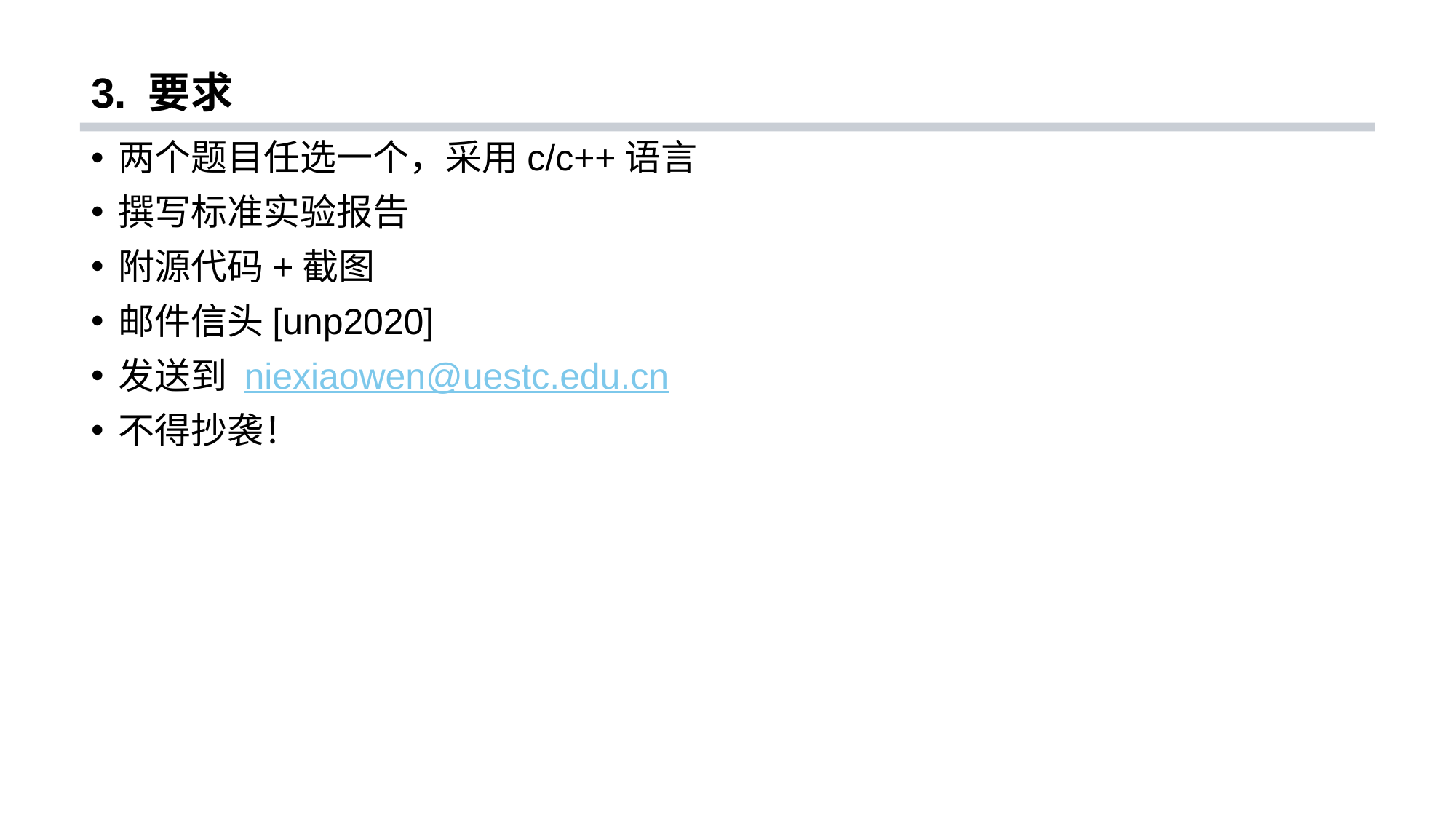

# 3. 要求
两个题目任选一个，采用c/c++语言
撰写标准实验报告
附源代码+截图
邮件信头[unp2020]
发送到 niexiaowen@uestc.edu.cn
不得抄袭！